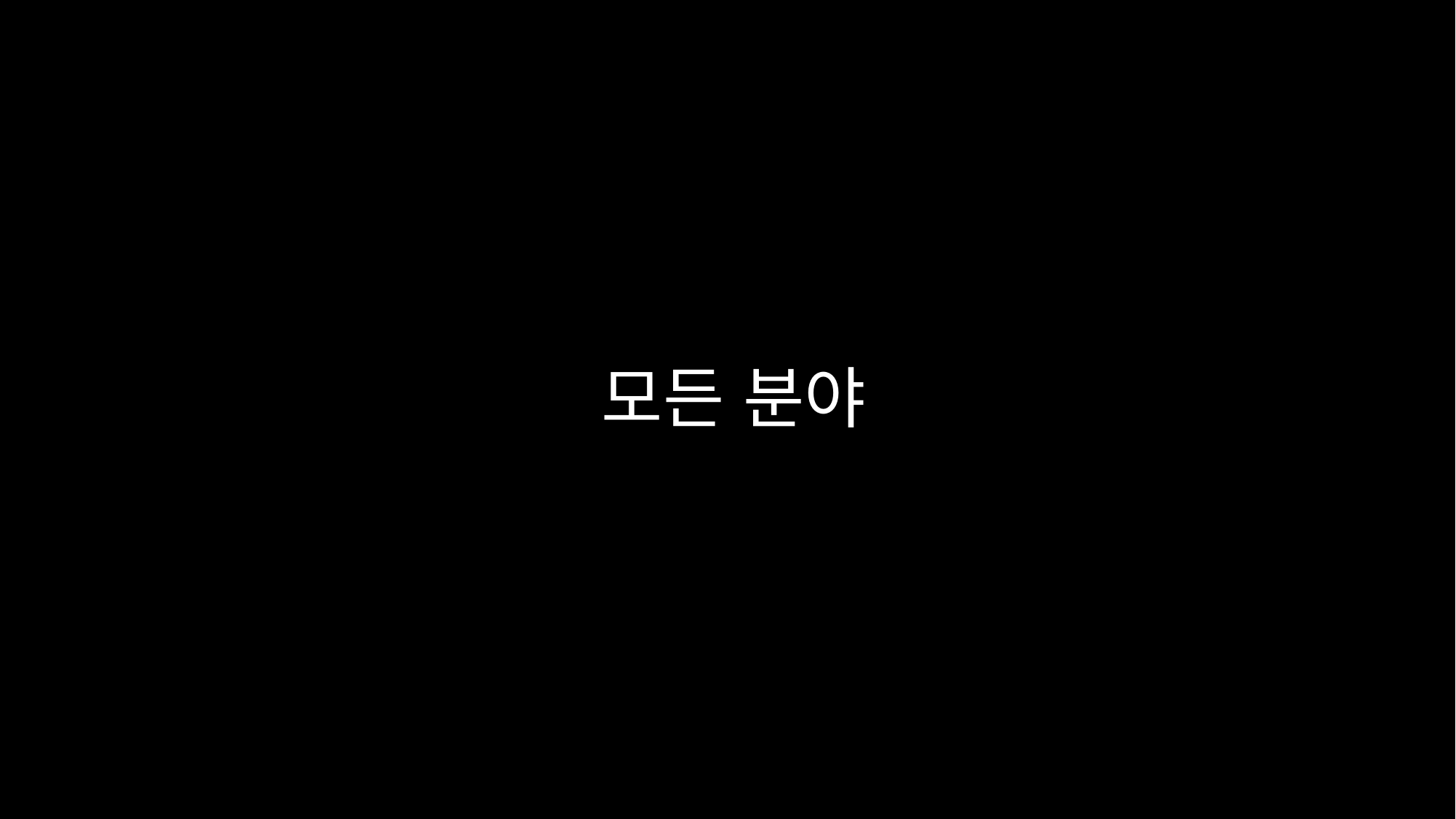

모든 분야

# 디자이너만 UI & UX